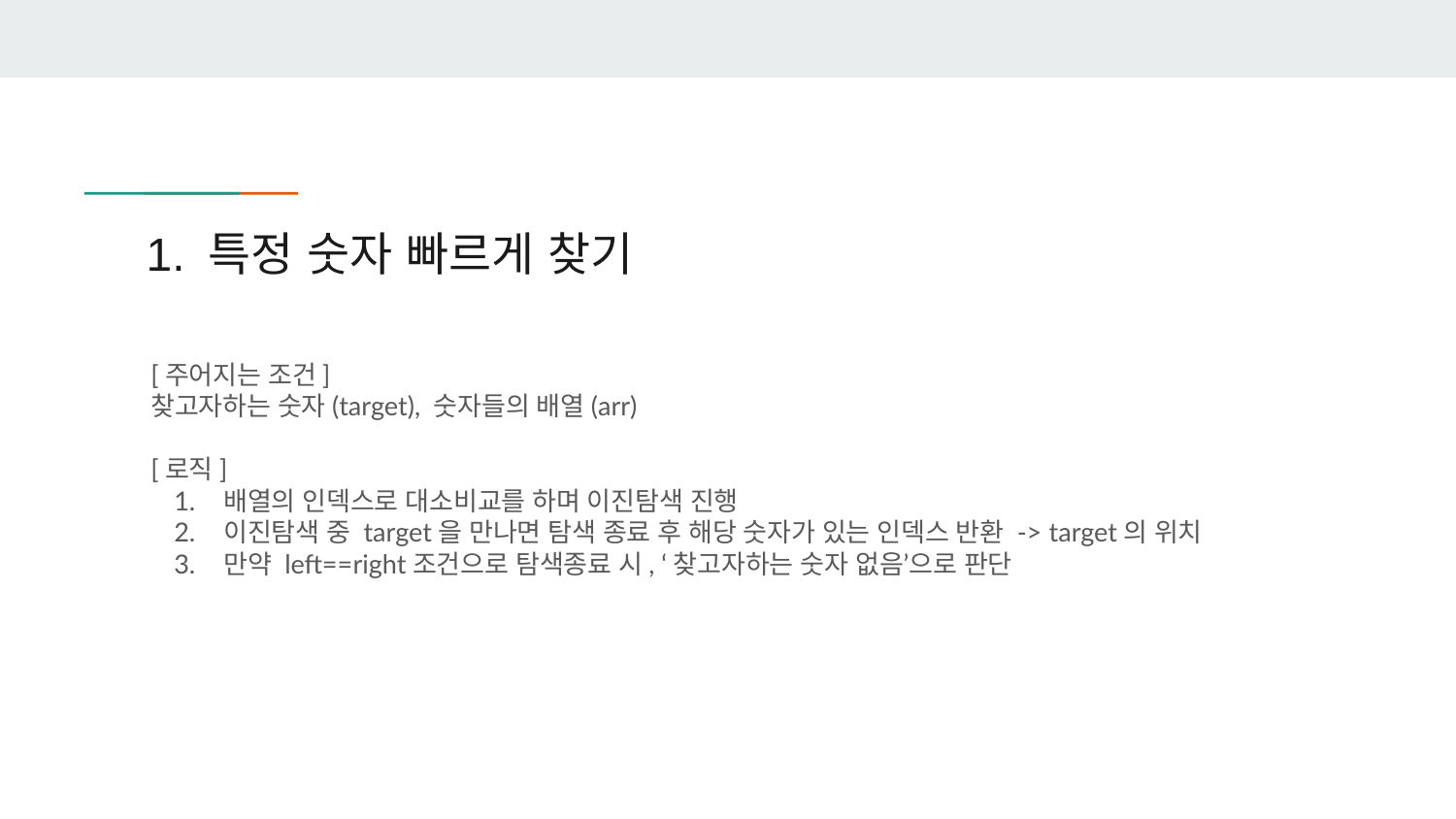

# 특정 숫자 빠르게 찾기
[주어지는 조건]
찾고자하는 숫자(target), 숫자들의 배열(arr)

[로직]
배열의 인덱스로 대소비교를 하며 이진탐색 진행
이진탐색 중 target을 만나면 탐색 종료 후 해당 숫자가 있는 인덱스 반환 -> target의 위치
만약 left==right조건으로 탐색종료 시, ‘찾고자하는 숫자 없음’으로 판단